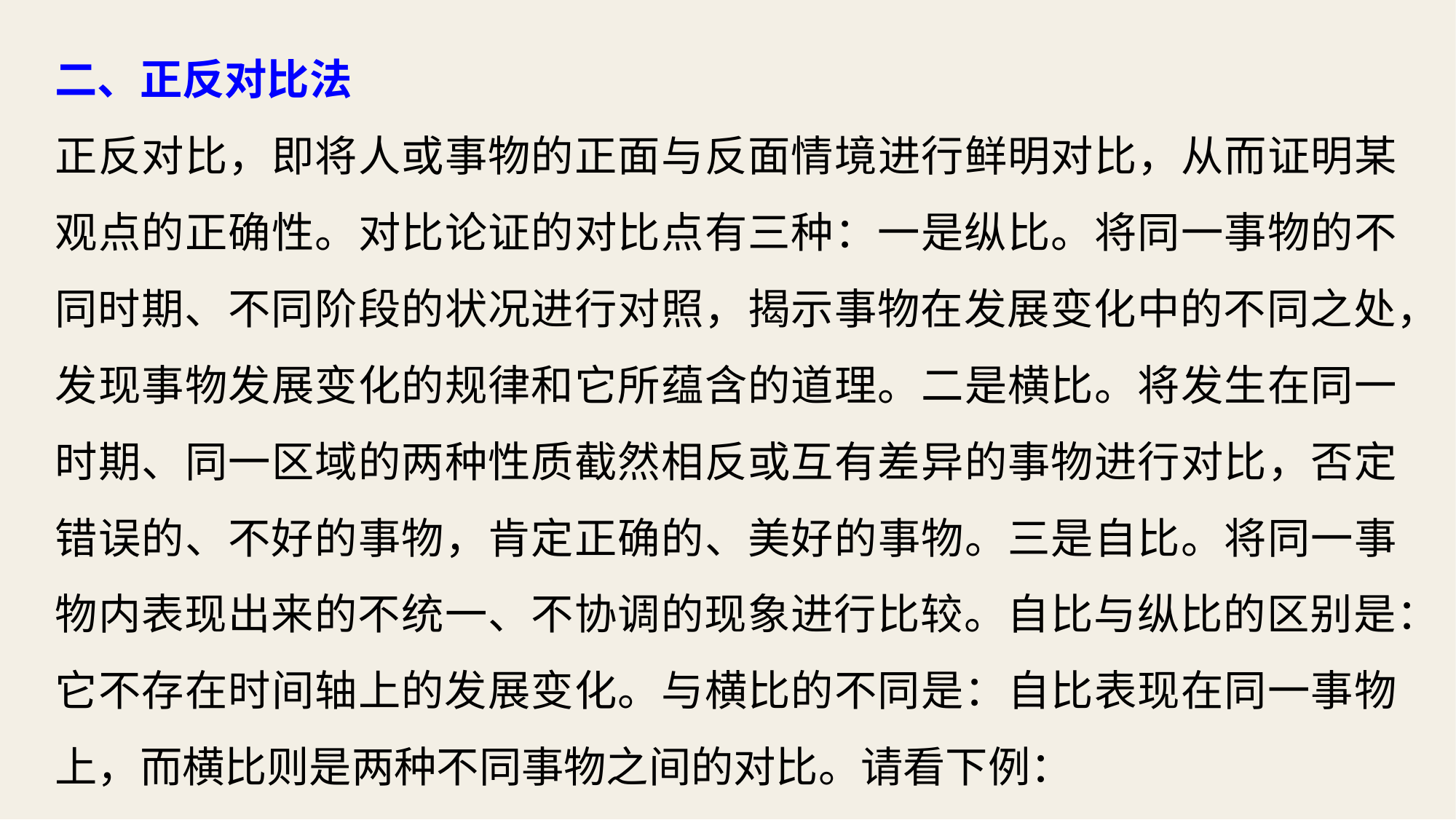

二、正反对比法
正反对比，即将人或事物的正面与反面情境进行鲜明对比，从而证明某观点的正确性。对比论证的对比点有三种：一是纵比。将同一事物的不同时期、不同阶段的状况进行对照，揭示事物在发展变化中的不同之处，发现事物发展变化的规律和它所蕴含的道理。二是横比。将发生在同一时期、同一区域的两种性质截然相反或互有差异的事物进行对比，否定错误的、不好的事物，肯定正确的、美好的事物。三是自比。将同一事物内表现出来的不统一、不协调的现象进行比较。自比与纵比的区别是：它不存在时间轴上的发展变化。与横比的不同是：自比表现在同一事物上，而横比则是两种不同事物之间的对比。请看下例：